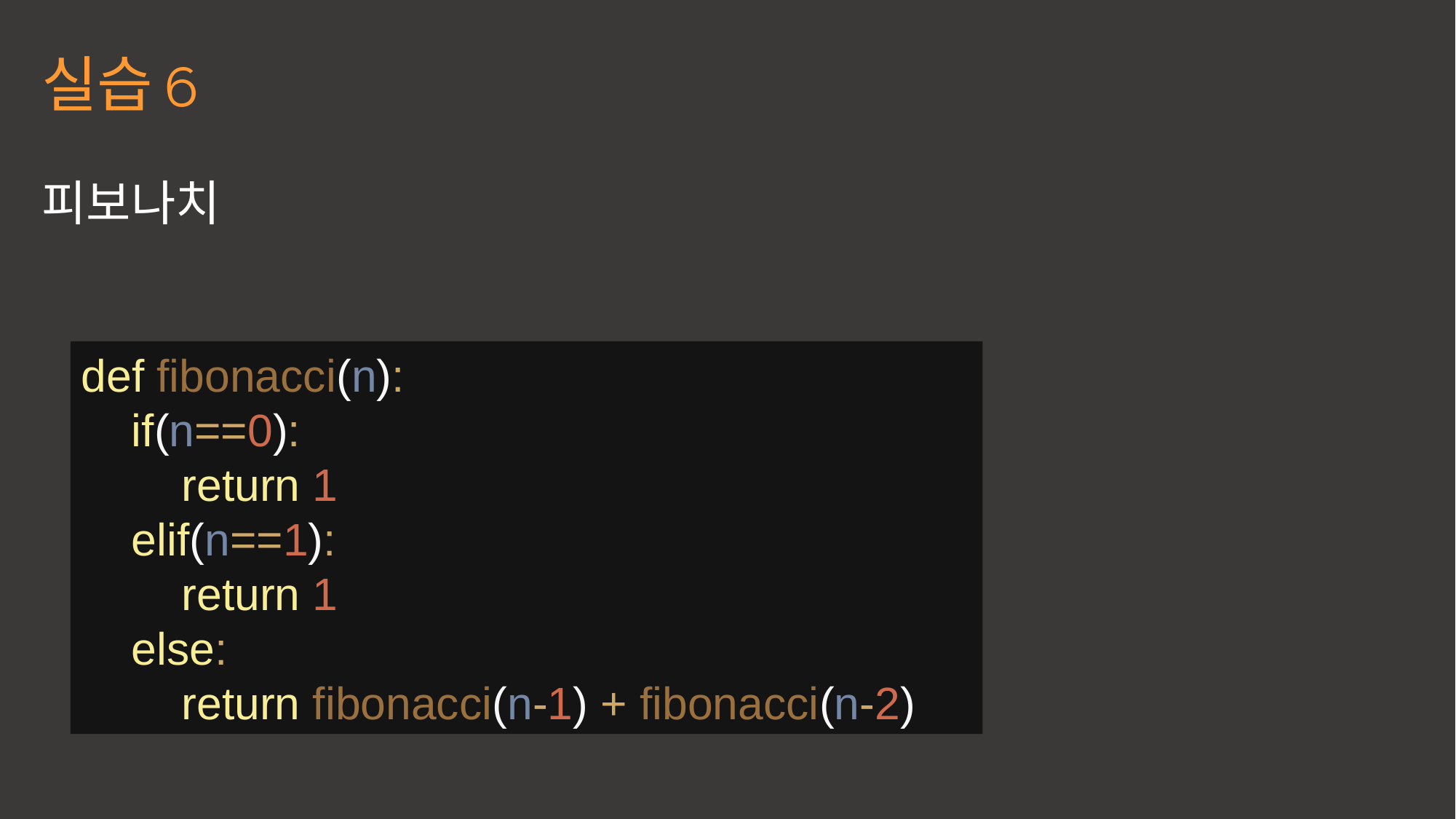

실습6
피보나치
def fibonacci(n):
    if(n==0):
        return 1
    elif(n==1):
        return 1
    else:
        return fibonacci(n-1) + fibonacci(n-2)